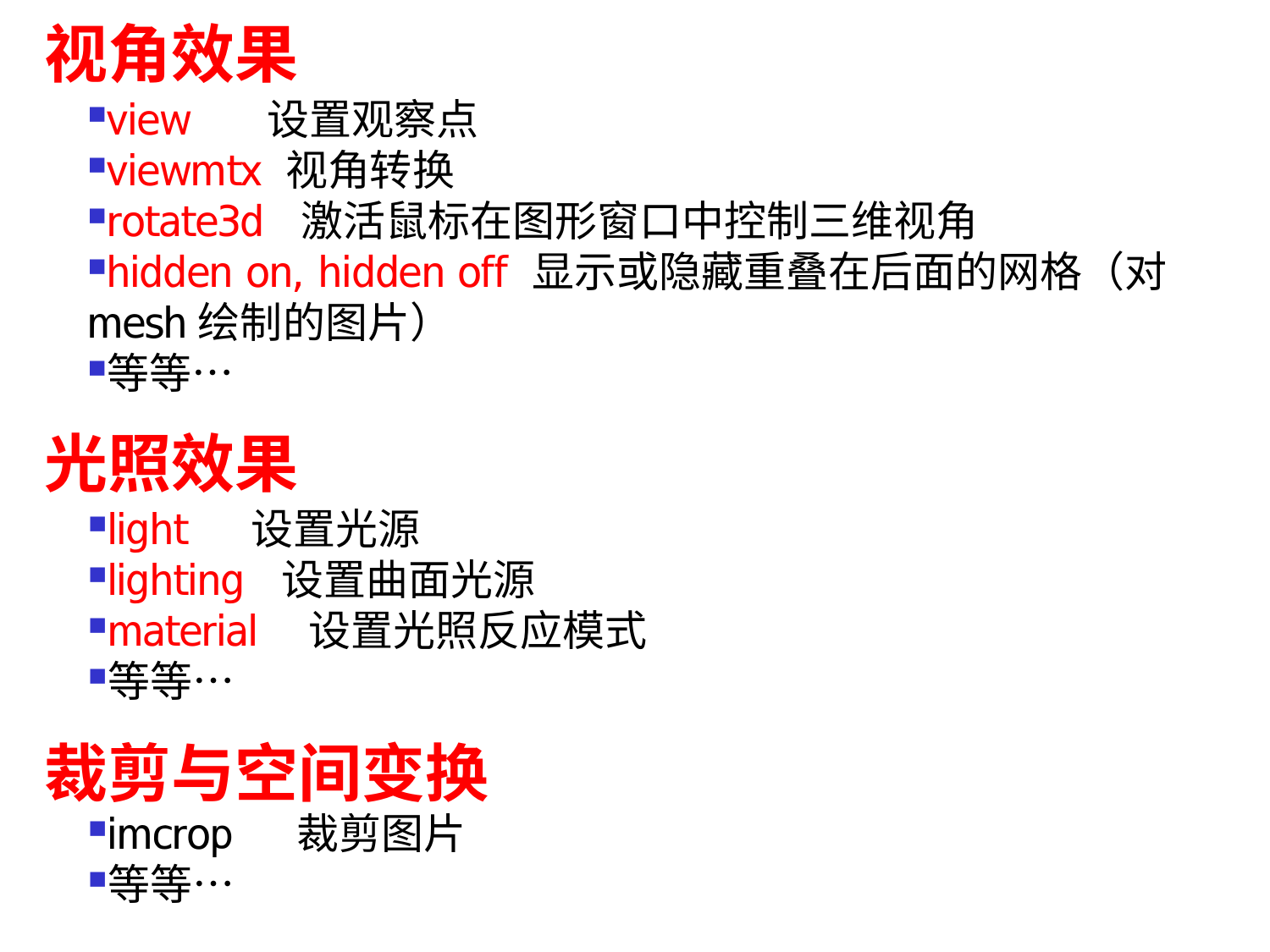

视角效果
view     设置观察点
viewmtx 视角转换
rotate3d  激活鼠标在图形窗口中控制三维视角
hidden on, hidden off 显示或隐藏重叠在后面的网格（对mesh绘制的图片）
等等…
光照效果
light    设置光源
lighting  设置曲面光源
material   设置光照反应模式
等等…
裁剪与空间变换
imcrop    裁剪图片
等等…